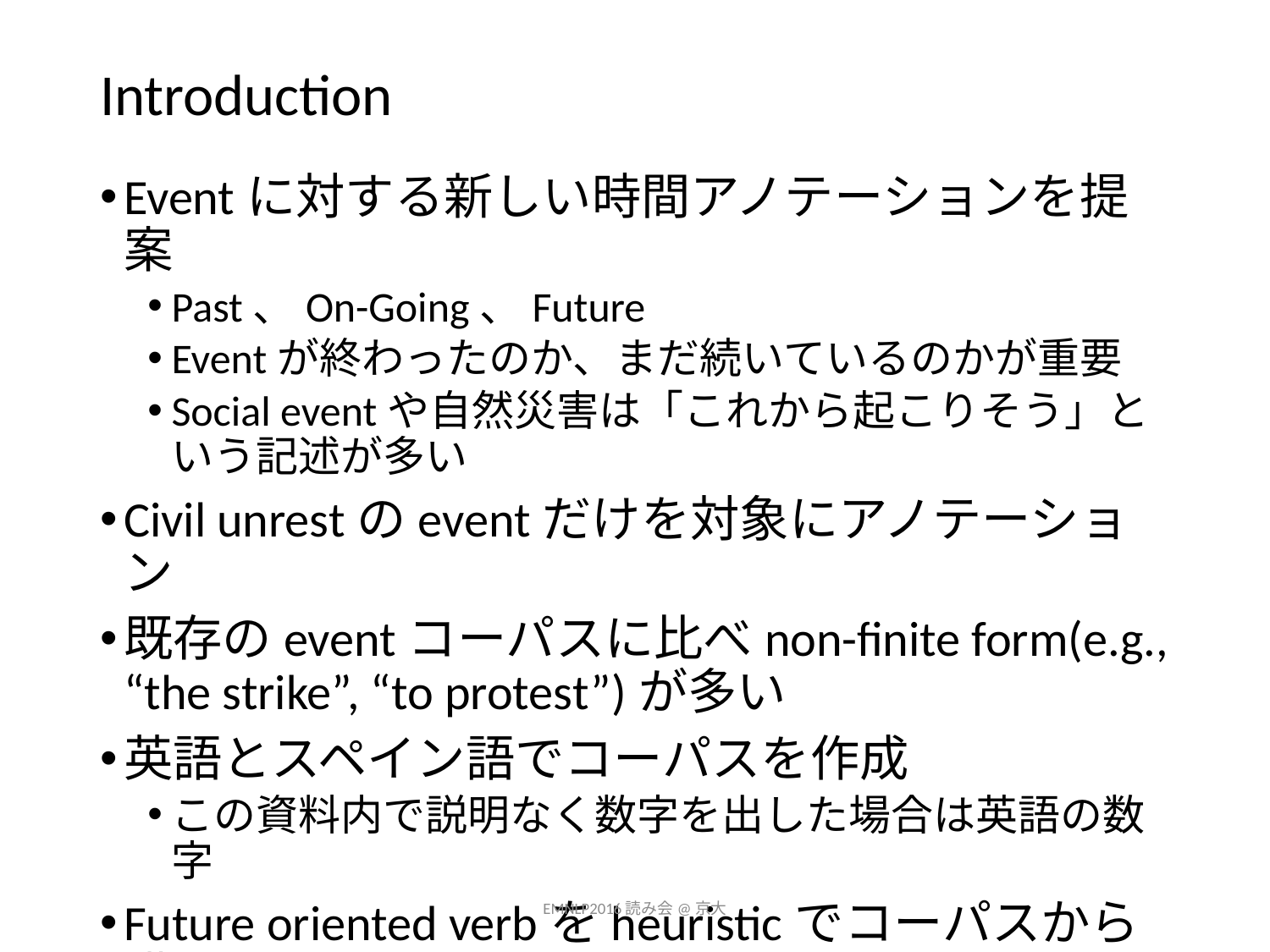

# Introduction
Eventに対する新しい時間アノテーションを提案
Past、On-Going、Future
Eventが終わったのか、まだ続いているのかが重要
Social eventや自然災害は「これから起こりそう」という記述が多い
Civil unrestのeventだけを対象にアノテーション
既存のeventコーパスに比べnon-finite form(e.g., “the strike”, “to protest”)が多い
英語とスペイン語でコーパスを作成
この資料内で説明なく数字を出した場合は英語の数字
Future oriented verbをheuristicでコーパスから獲得
SVMとCNNの2つのモデルで分類実験
EMNLP2016読み会@京大